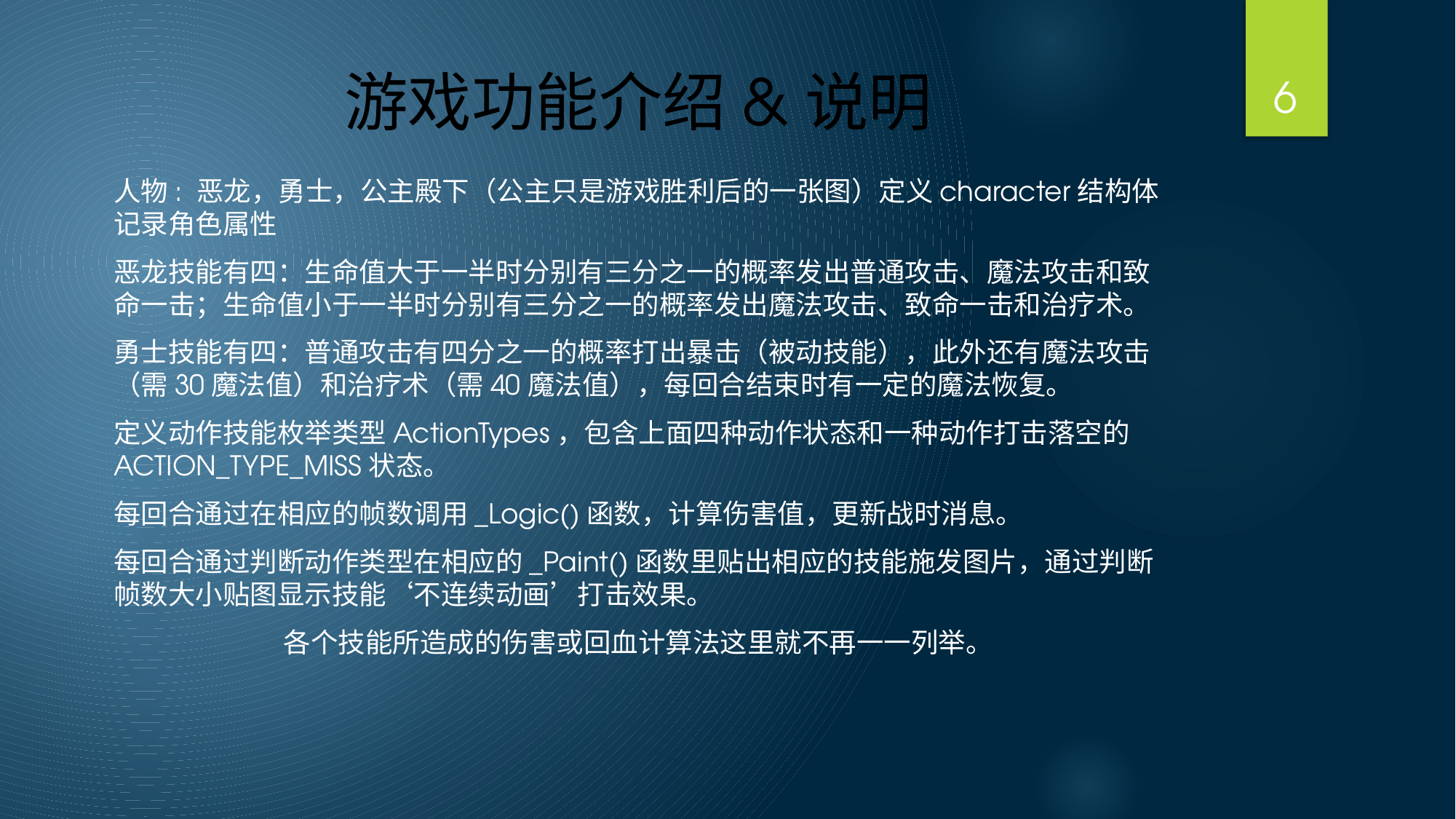

6
# 游戏功能介绍&说明
人物: 恶龙，勇士，公主殿下（公主只是游戏胜利后的一张图）定义character结构体记录角色属性
恶龙技能有四：生命值大于一半时分别有三分之一的概率发出普通攻击、魔法攻击和致命一击；生命值小于一半时分别有三分之一的概率发出魔法攻击、致命一击和治疗术。
勇士技能有四：普通攻击有四分之一的概率打出暴击（被动技能），此外还有魔法攻击（需30魔法值）和治疗术（需40魔法值），每回合结束时有一定的魔法恢复。
定义动作技能枚举类型ActionTypes，包含上面四种动作状态和一种动作打击落空的ACTION_TYPE_MISS状态。
每回合通过在相应的帧数调用_Logic()函数，计算伤害值，更新战时消息。
每回合通过判断动作类型在相应的_Paint()函数里贴出相应的技能施发图片，通过判断帧数大小贴图显示技能‘不连续动画’打击效果。
各个技能所造成的伤害或回血计算法这里就不再一一列举。